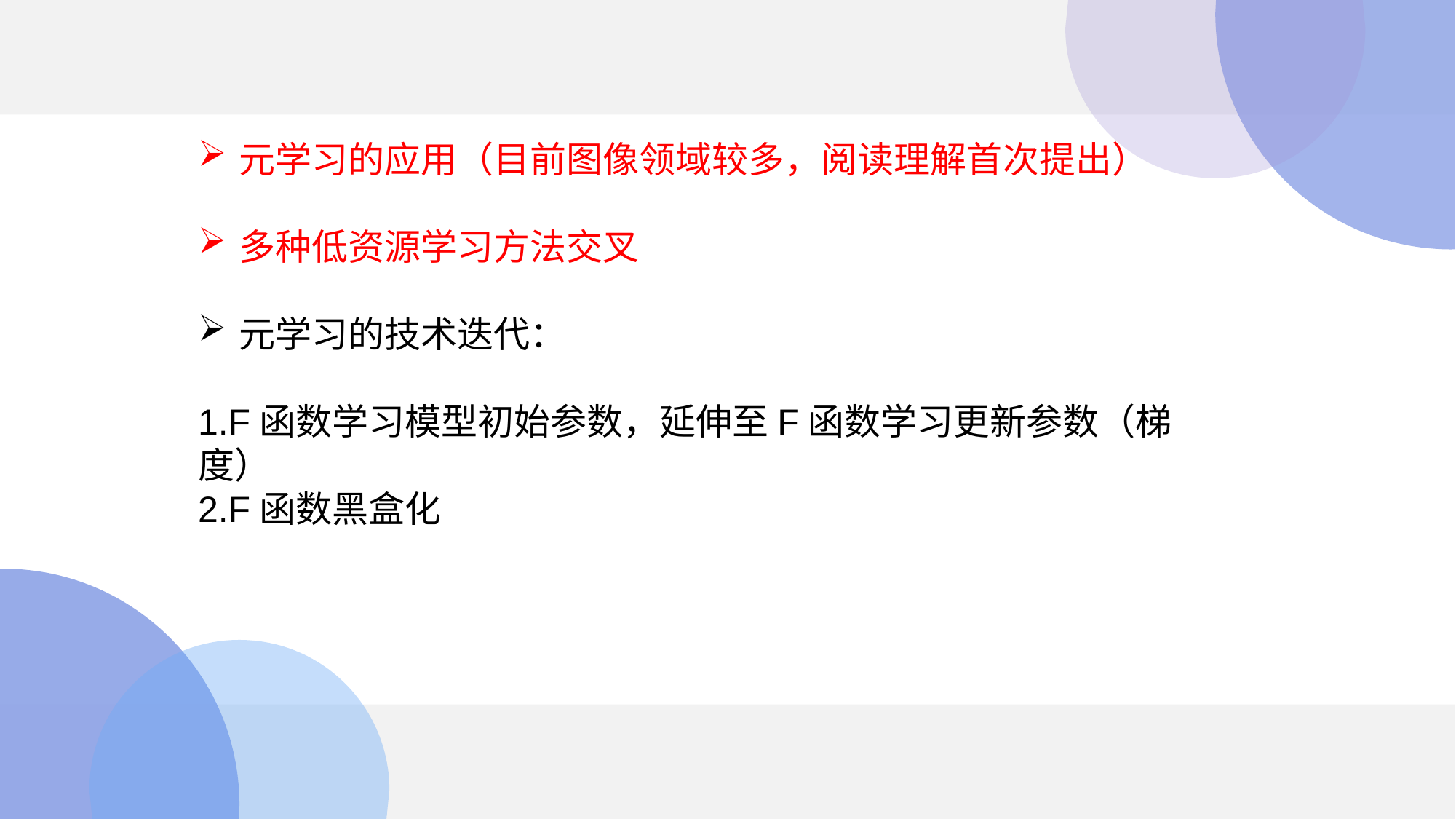

元学习的应用（目前图像领域较多，阅读理解首次提出）

多种低资源学习方法交叉

元学习的技术迭代：

1.F函数学习模型初始参数，延伸至F函数学习更新参数（梯度）
2.F函数黑盒化